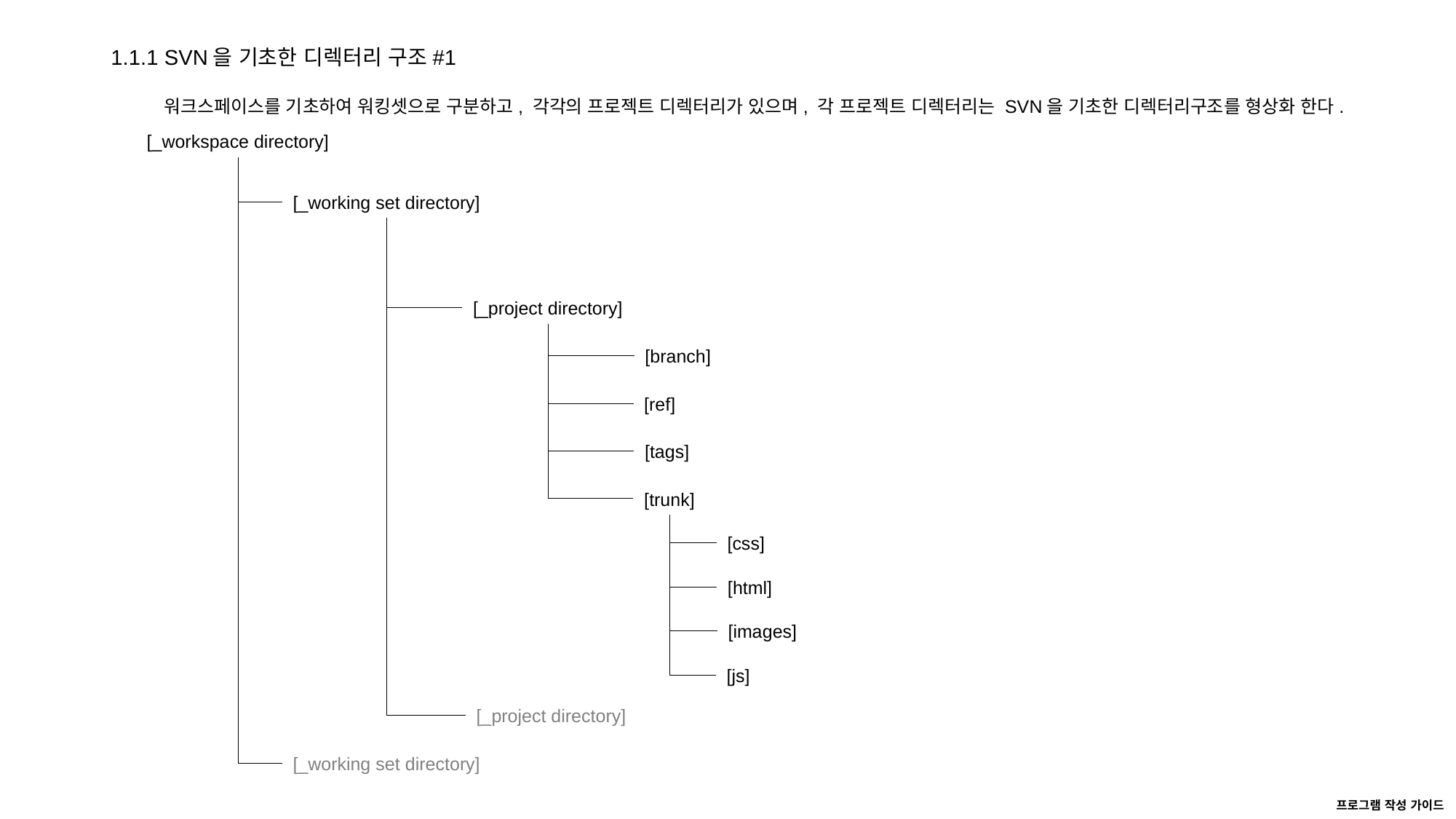

# 1.1.1 SVN을 기초한 디렉터리 구조#1
워크스페이스를 기초하여 워킹셋으로 구분하고, 각각의 프로젝트 디렉터리가 있으며, 각 프로젝트 디렉터리는 SVN을 기초한 디렉터리구조를 형상화 한다.
[_workspace directory]
[_working set directory]
[_project directory]
[branch]
[ref]
[tags]
[trunk]
[css]
[html]
[images]
[js]
[_project directory]
[_working set directory]